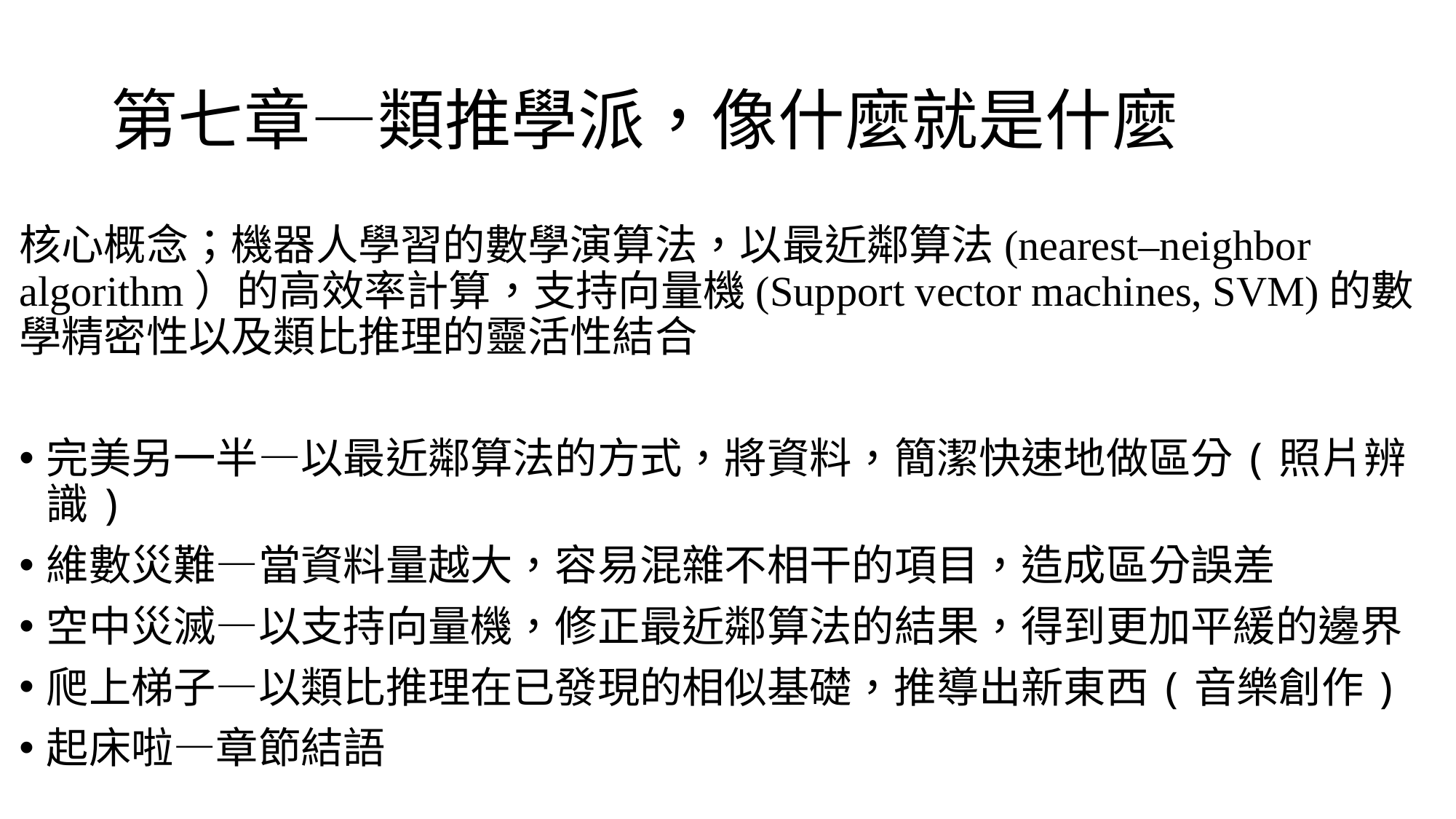

# 第七章—類推學派，像什麼就是什麼
核心概念；機器人學習的數學演算法，以最近鄰算法(nearest–neighbor algorithm）的高效率計算，支持向量機(Support vector machines, SVM)的數學精密性以及類比推理的靈活性結合

完美另一半—以最近鄰算法的方式，將資料，簡潔快速地做區分(照片辨識)
維數災難—當資料量越大，容易混雜不相干的項目，造成區分誤差
空中災滅—以支持向量機，修正最近鄰算法的結果，得到更加平緩的邊界
爬上梯子—以類比推理在已發現的相似基礎，推導出新東西(音樂創作)
起床啦—章節結語